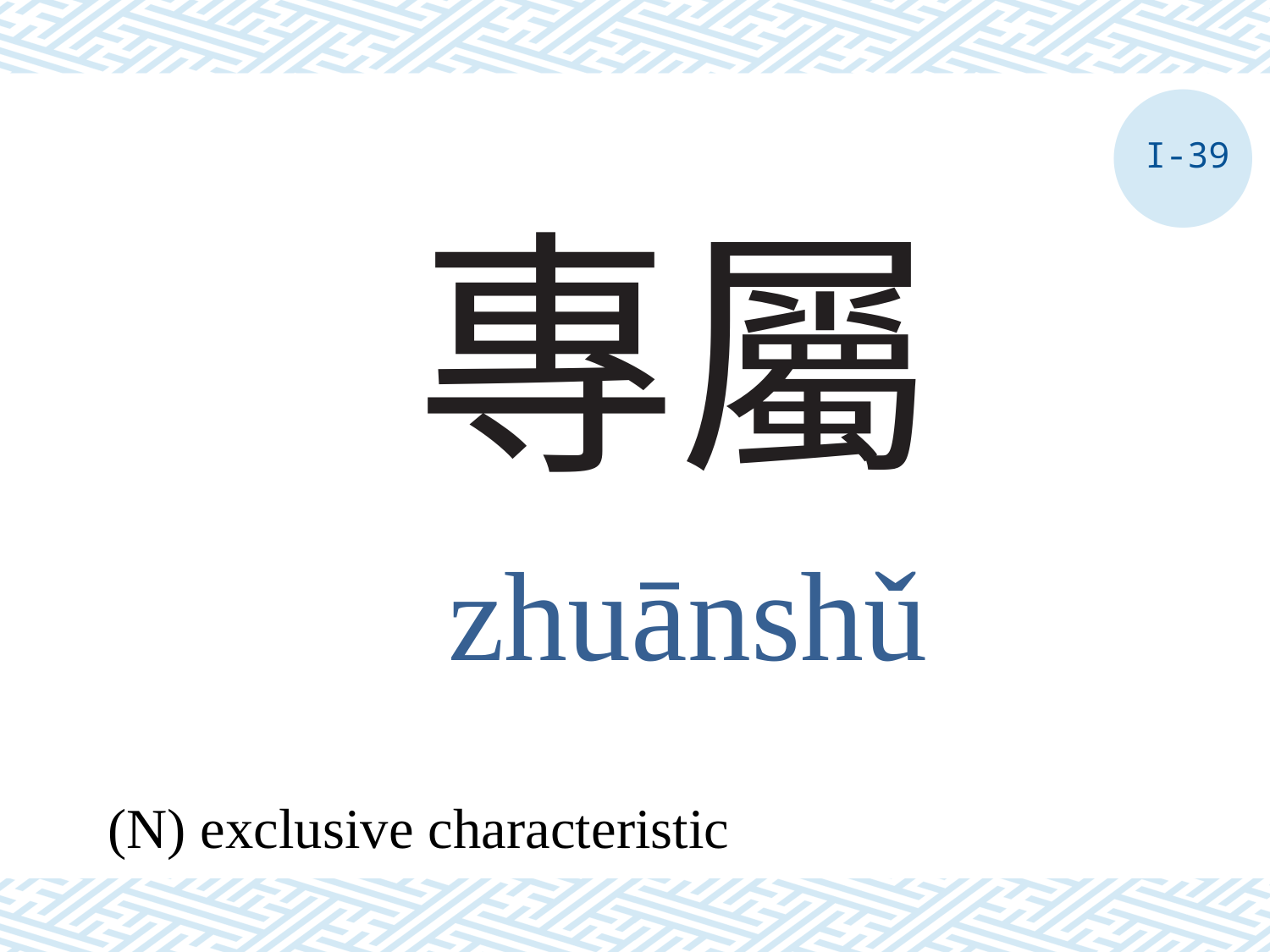

I-39

# 專屬
zhuānshǔ
(N) exclusive characteristic